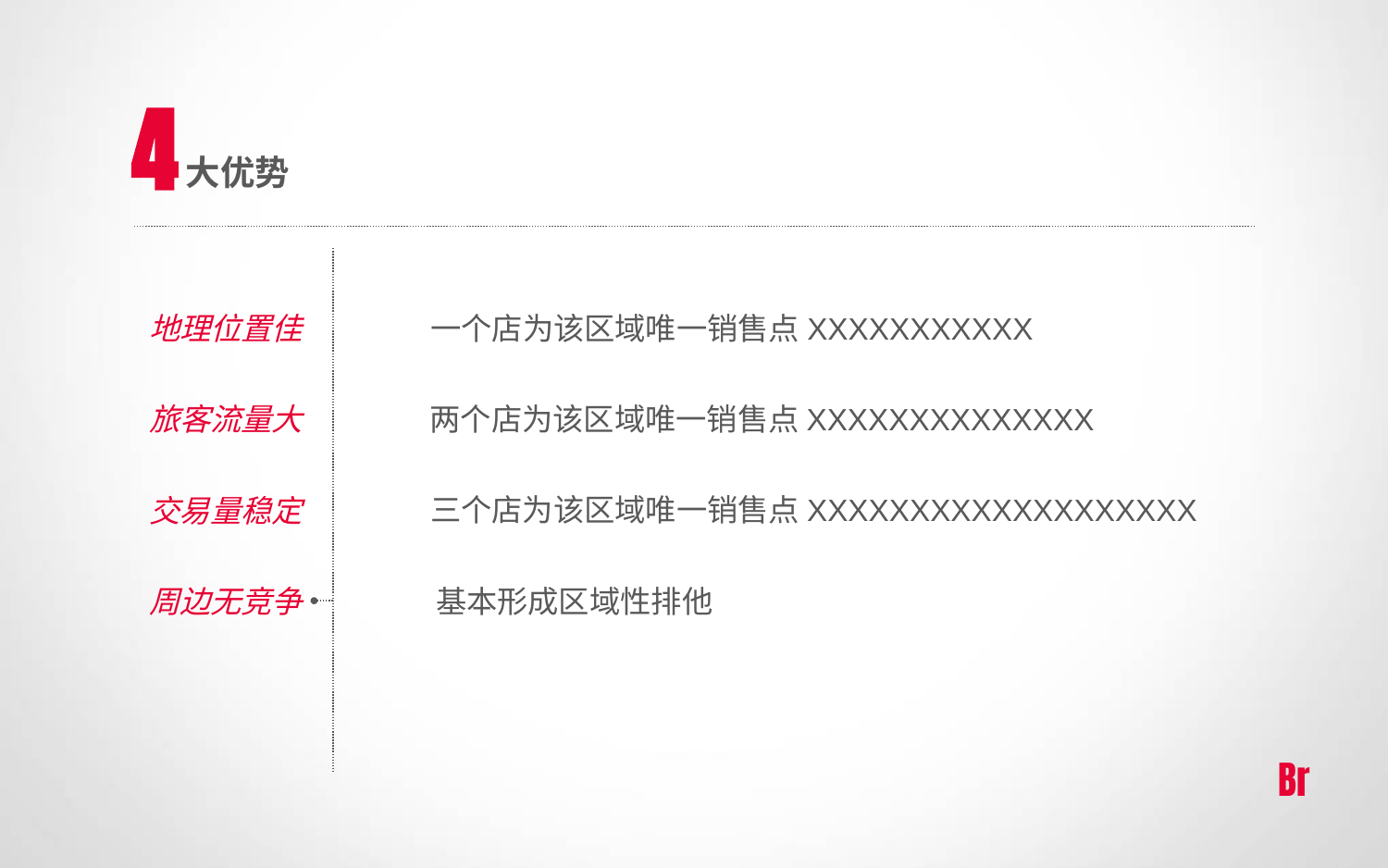

4
大优势
地理位置佳
一个店为该区域唯一销售点XXXXXXXXXXX
两个店为该区域唯一销售点XXXXXXXXXXXXXX
旅客流量大
三个店为该区域唯一销售点XXXXXXXXXXXXXXXXXXX
交易量稳定
基本形成区域性排他
周边无竞争